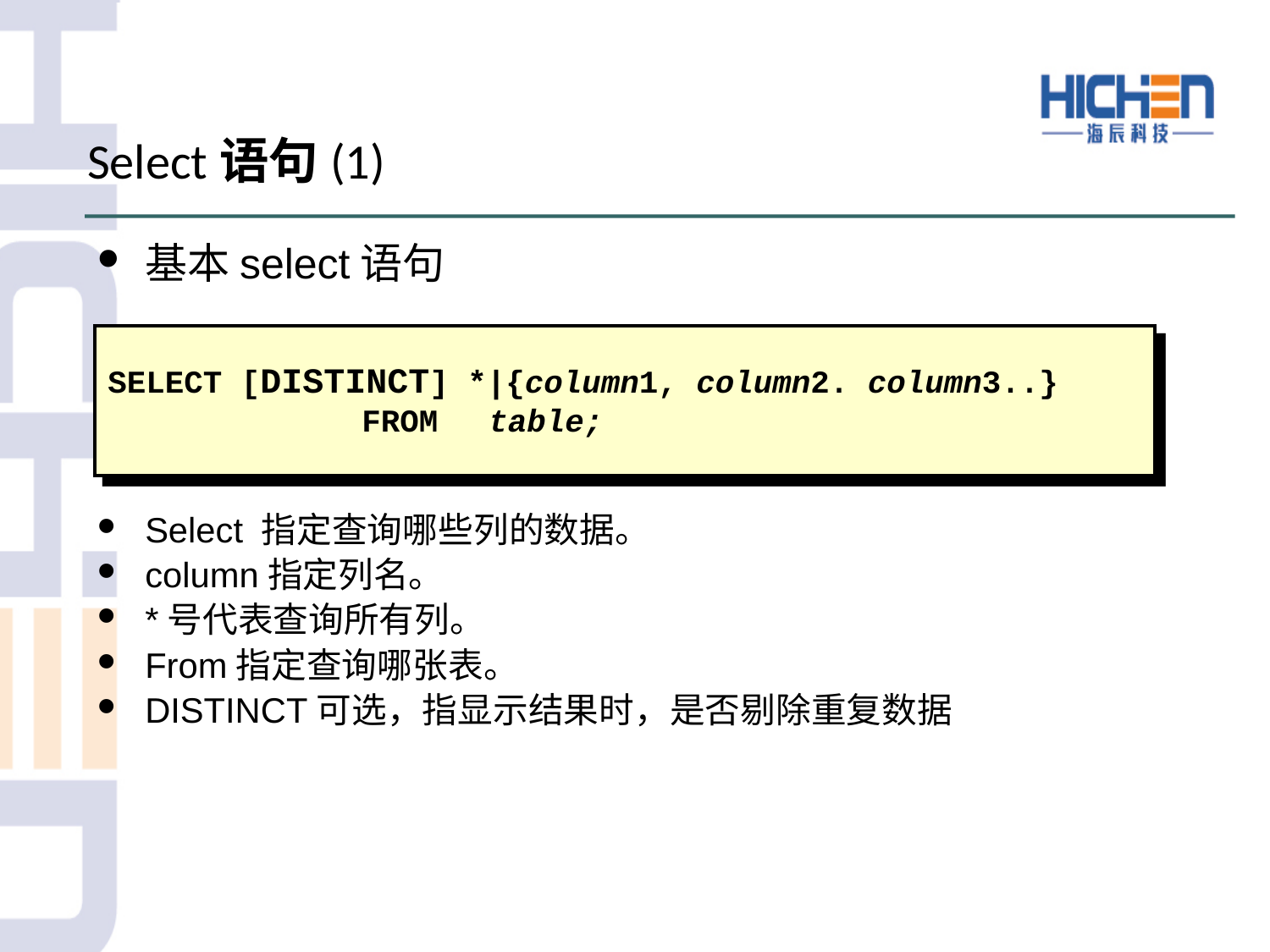

Select语句(1)

基本select语句
SELECT [DISTINCT] *|{column1, column2. column3..}
		FROM	table;
Select 指定查询哪些列的数据。
column指定列名。
*号代表查询所有列。
From指定查询哪张表。
DISTINCT可选，指显示结果时，是否剔除重复数据